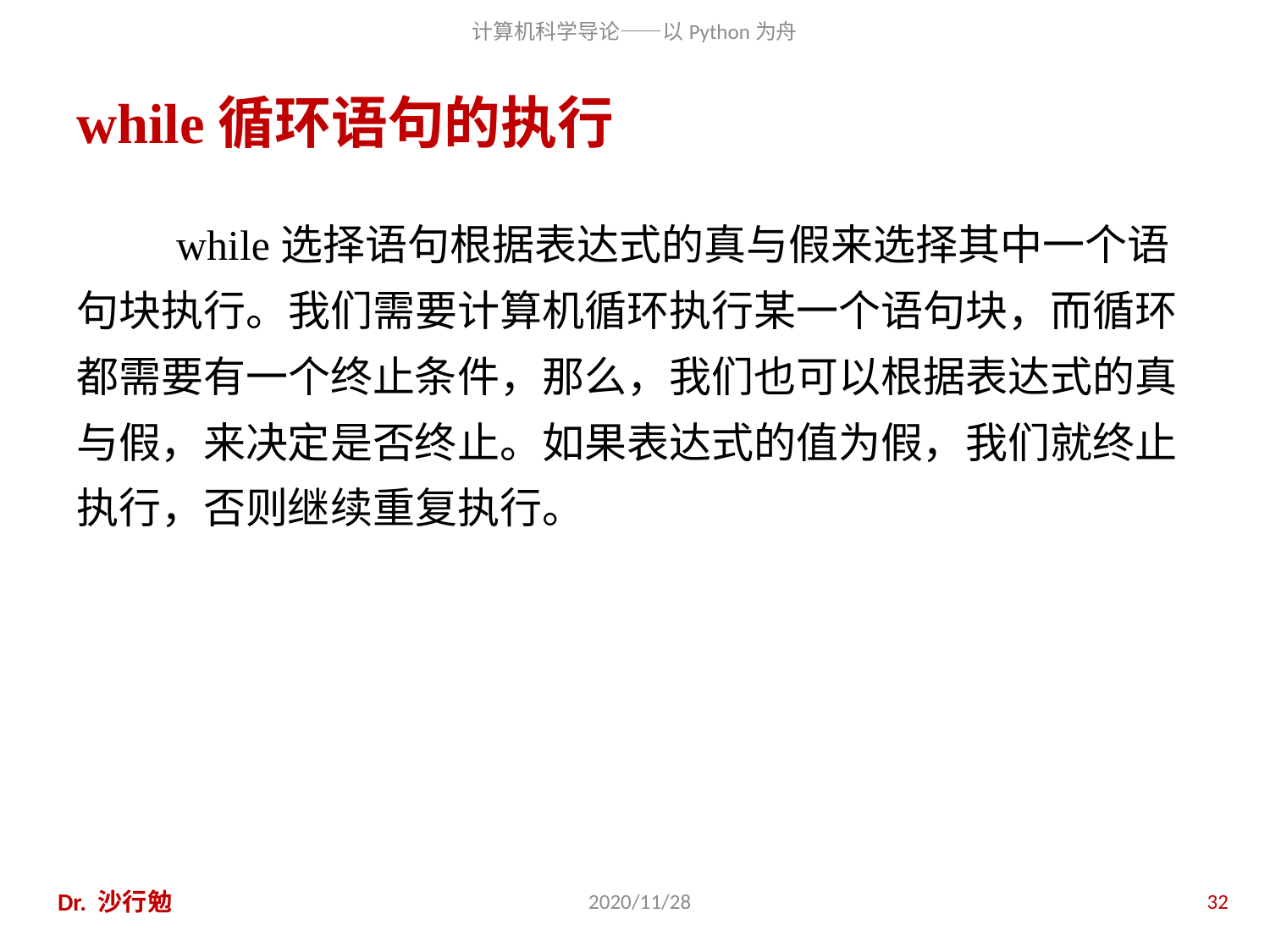

# while循环语句的执行
while选择语句根据表达式的真与假来选择其中一个语句块执行。我们需要计算机循环执行某一个语句块，而循环都需要有一个终止条件，那么，我们也可以根据表达式的真与假，来决定是否终止。如果表达式的值为假，我们就终止执行，否则继续重复执行。
Dr. 沙行勉
2020/11/28
32